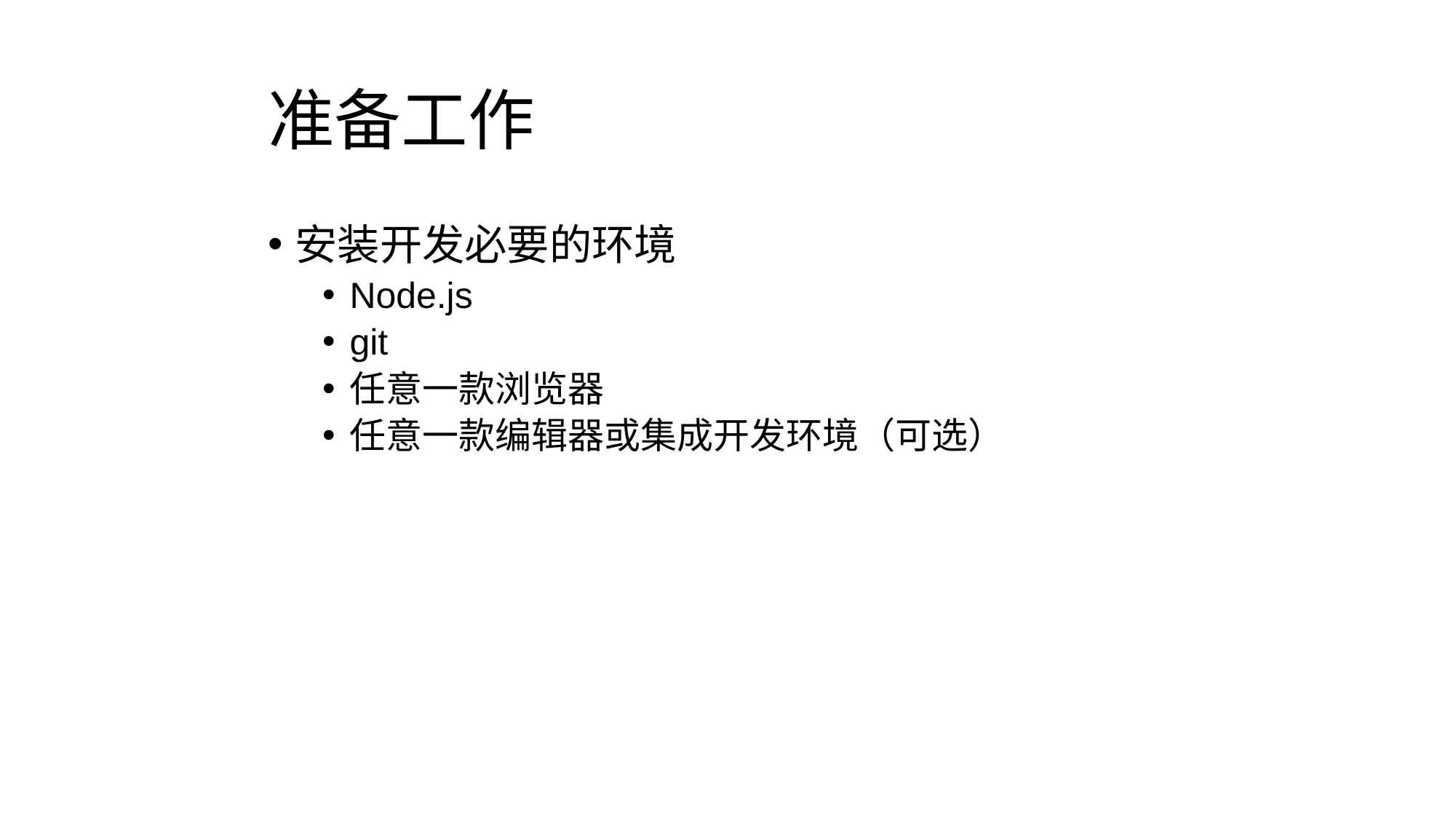

# 准备工作
安装开发必要的环境
Node.js
git
任意一款浏览器
任意一款编辑器或集成开发环境（可选）